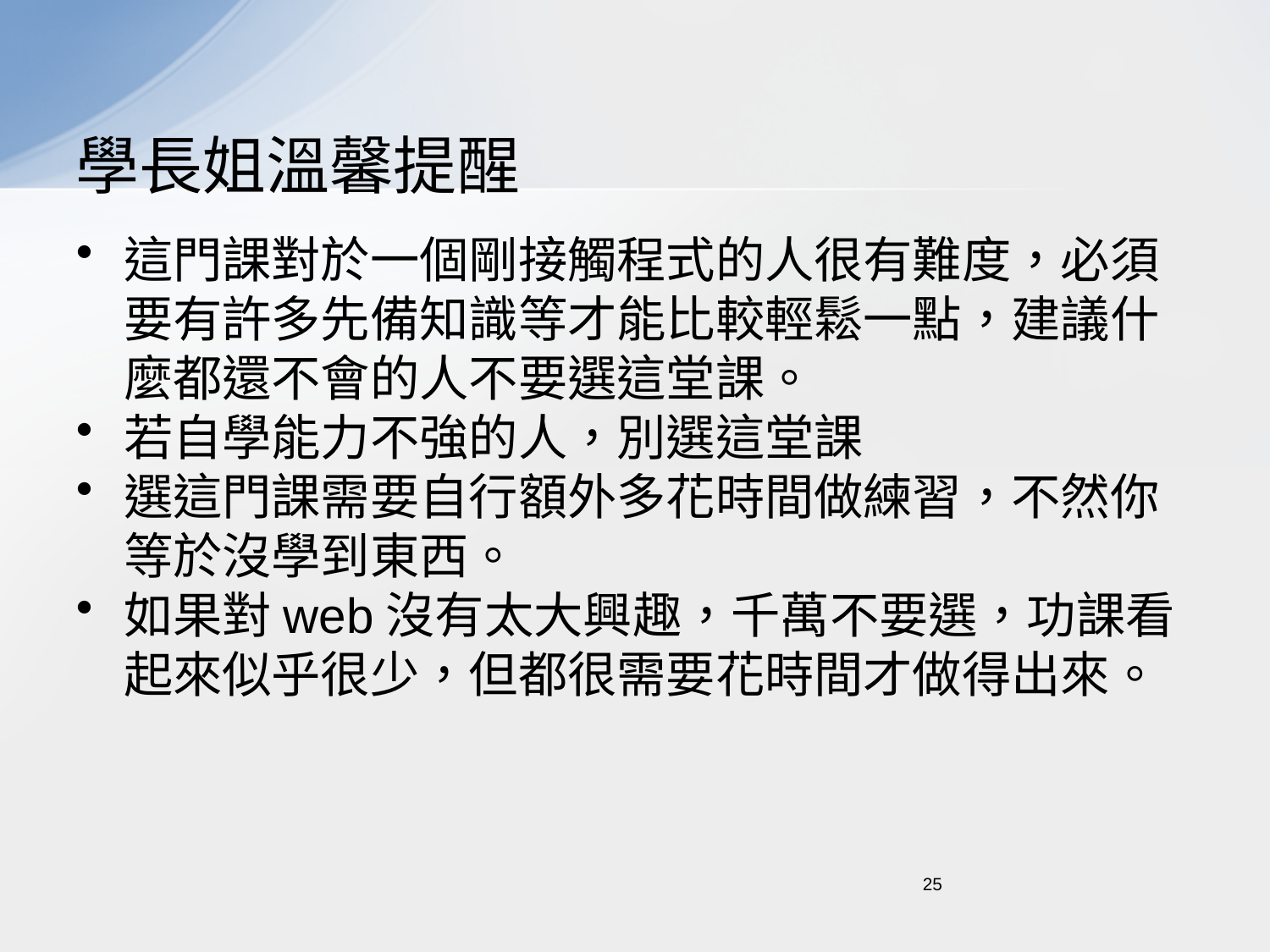

# 學長姐溫馨提醒
這門課對於一個剛接觸程式的人很有難度，必須要有許多先備知識等才能比較輕鬆一點，建議什麼都還不會的人不要選這堂課。
若自學能力不強的人，別選這堂課
選這門課需要自行額外多花時間做練習，不然你等於沒學到東西。
如果對web沒有太大興趣，千萬不要選，功課看起來似乎很少，但都很需要花時間才做得出來。
25